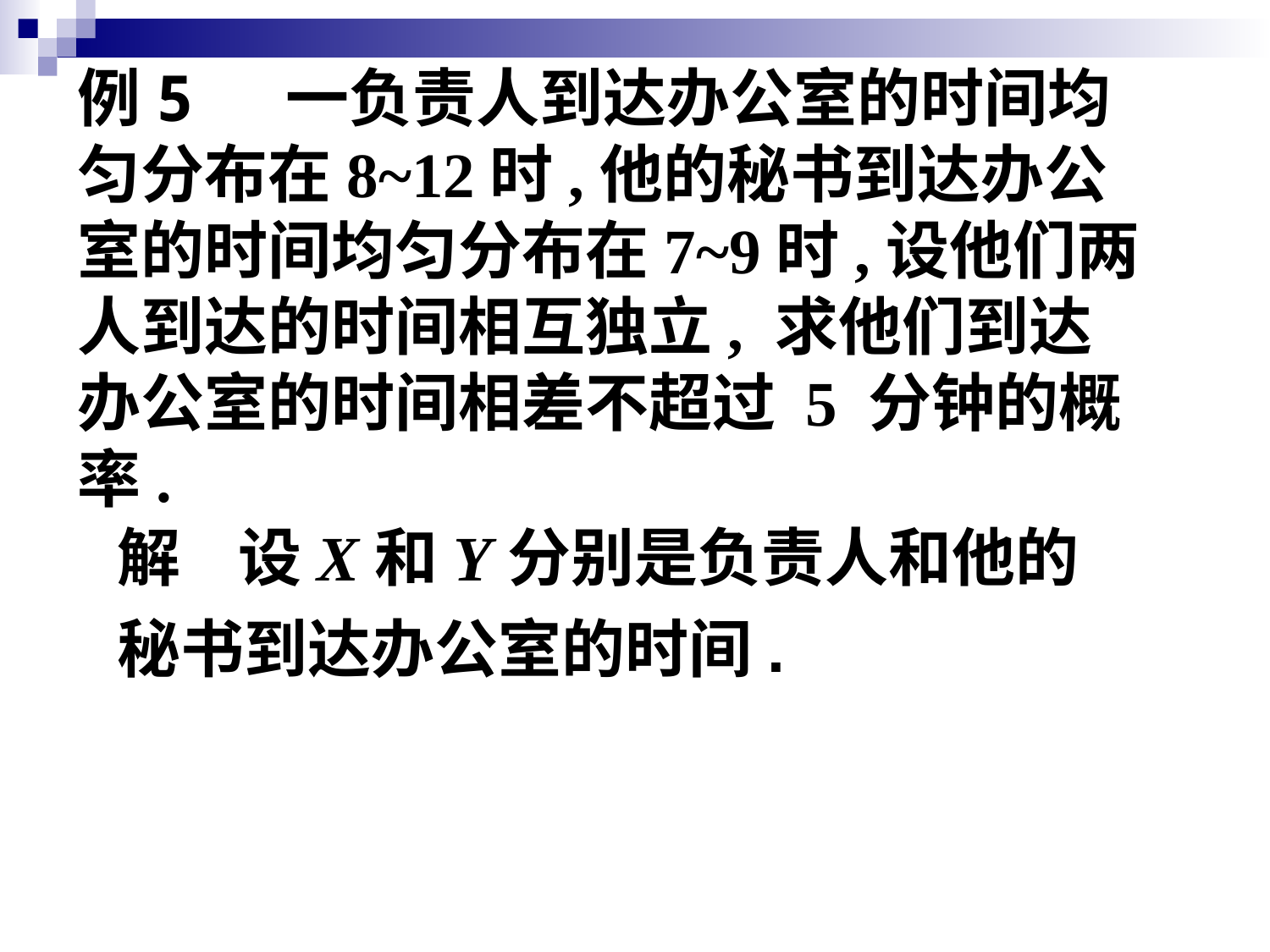

例5  一负责人到达办公室的时间均匀分布在8~12时,他的秘书到达办公室的时间均匀分布在7~9时,设他们两人到达的时间相互独立, 求他们到达办公室的时间相差不超过 5 分钟的概率.

解    设X和Y分别是负责人和他的秘书到达办公室的时间.